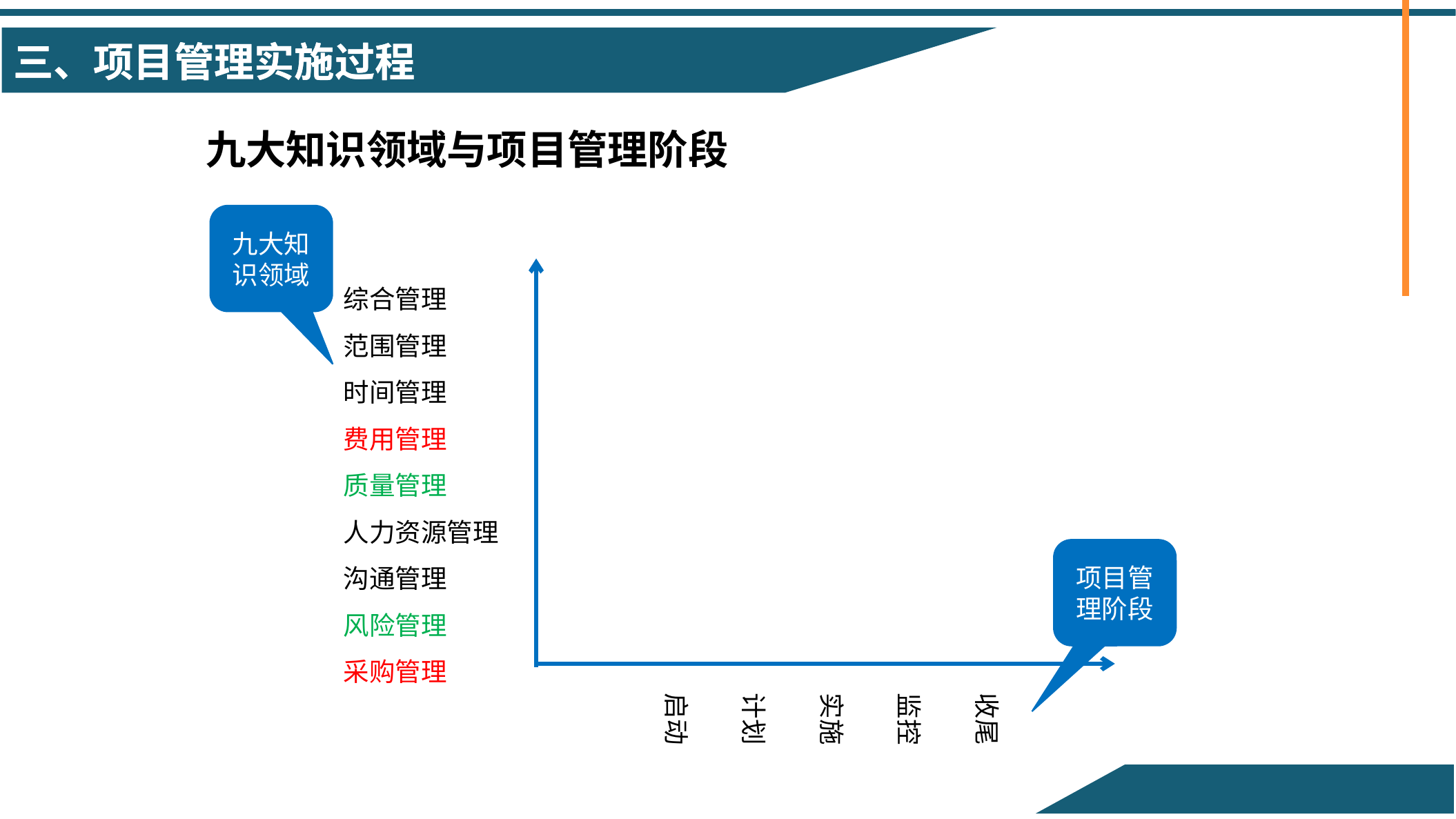

三、项目管理实施过程
九大知识领域与项目管理阶段
九大知识领域
综合管理
范围管理
时间管理
费用管理
质量管理
人力资源管理
沟通管理
风险管理
采购管理
项目管理阶段
收尾
监控
实施
计划
启动